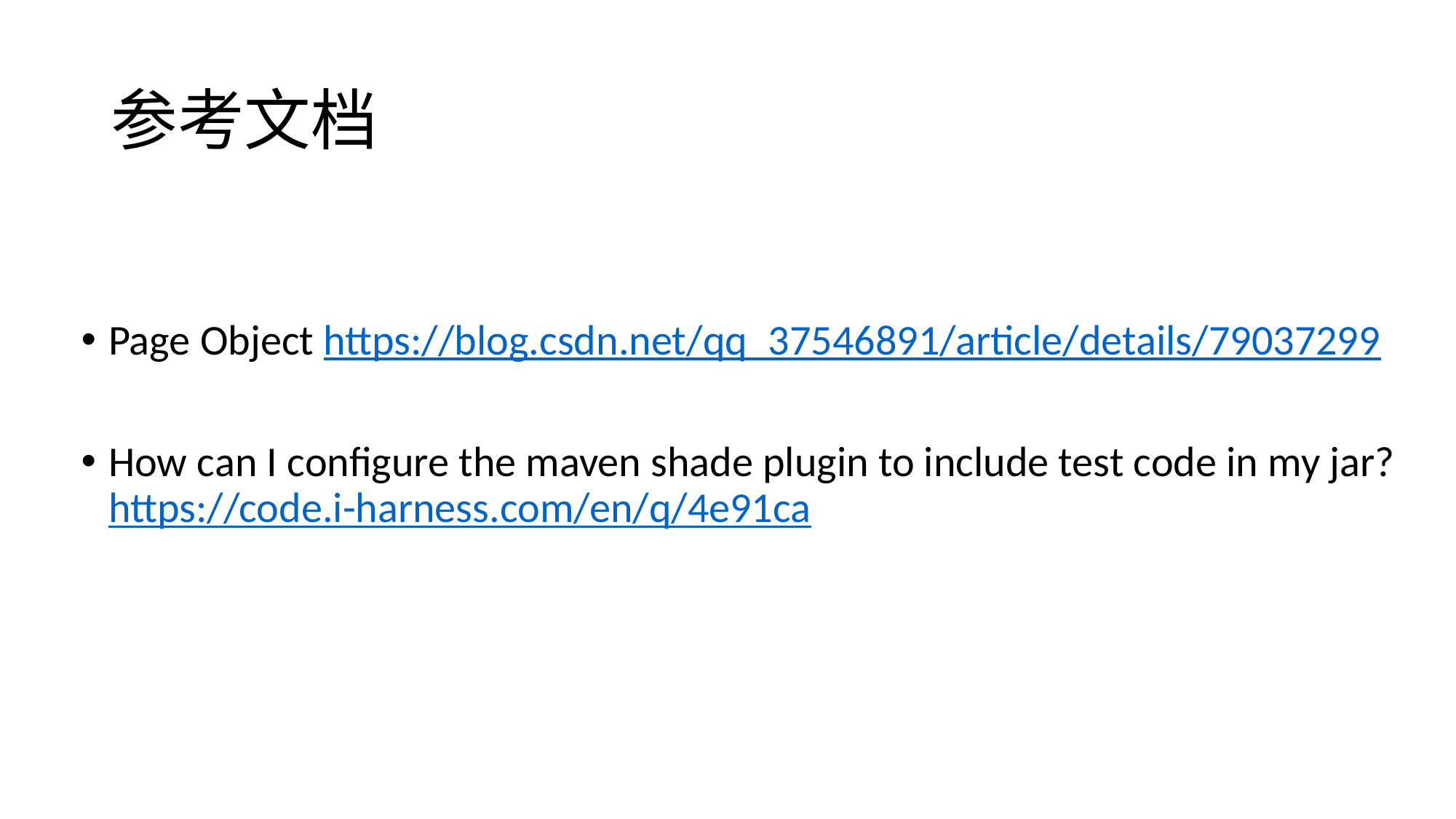

# 参考文档
Page Object https://blog.csdn.net/qq_37546891/article/details/79037299

How can I configure the maven shade plugin to include test code in my jar? https://code.i-harness.com/en/q/4e91ca